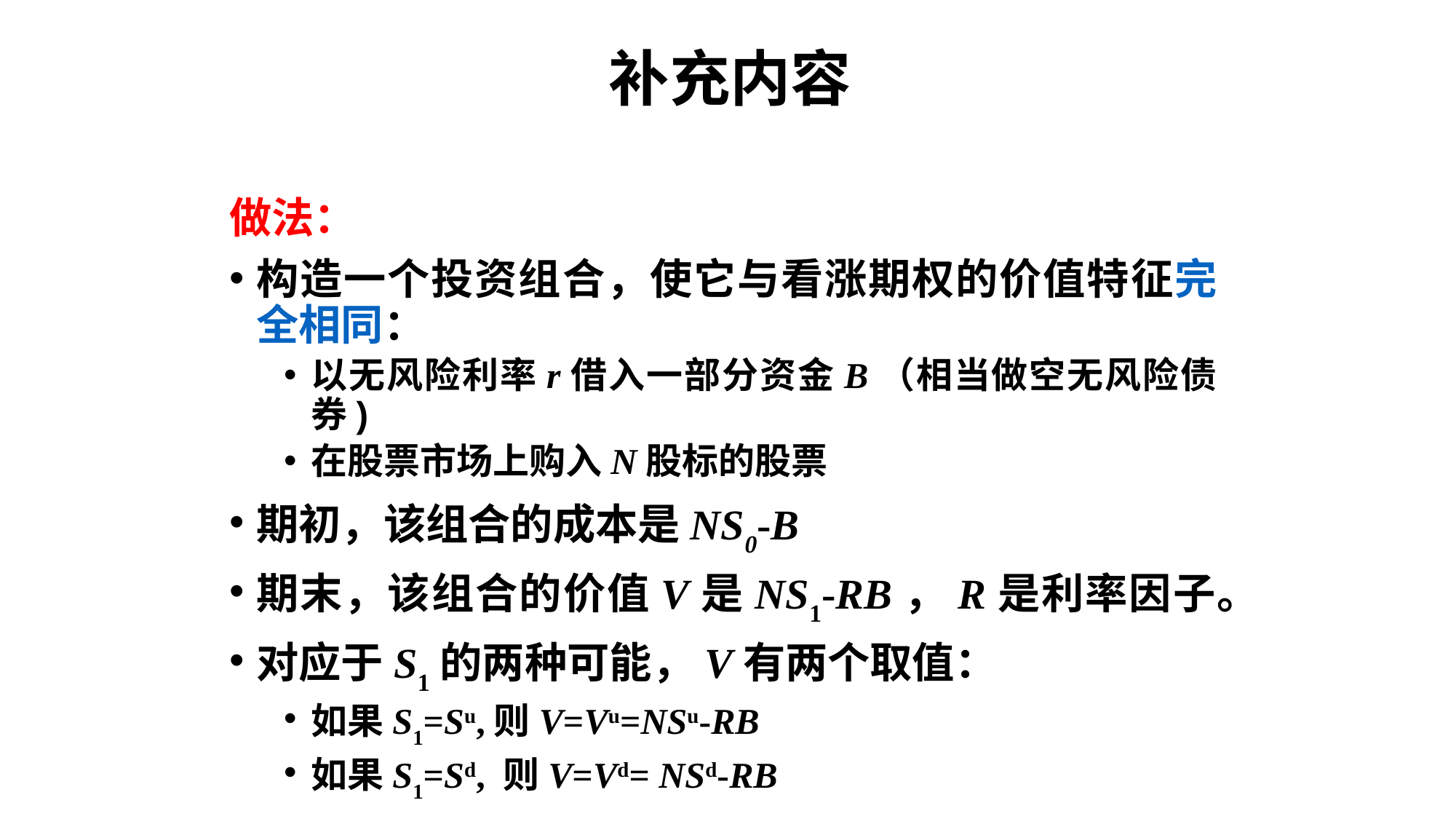

补充内容
做法：
构造一个投资组合，使它与看涨期权的价值特征完全相同：
以无风险利率r借入一部分资金B（相当做空无风险债券)
在股票市场上购入N股标的股票
期初，该组合的成本是NS0-B
期末，该组合的价值V是NS1-RB，R是利率因子。
对应于S1的两种可能，V有两个取值：
如果S1=Su,则V=Vu=NSu-RB
如果S1=Sd, 则V=Vd= NSd-RB